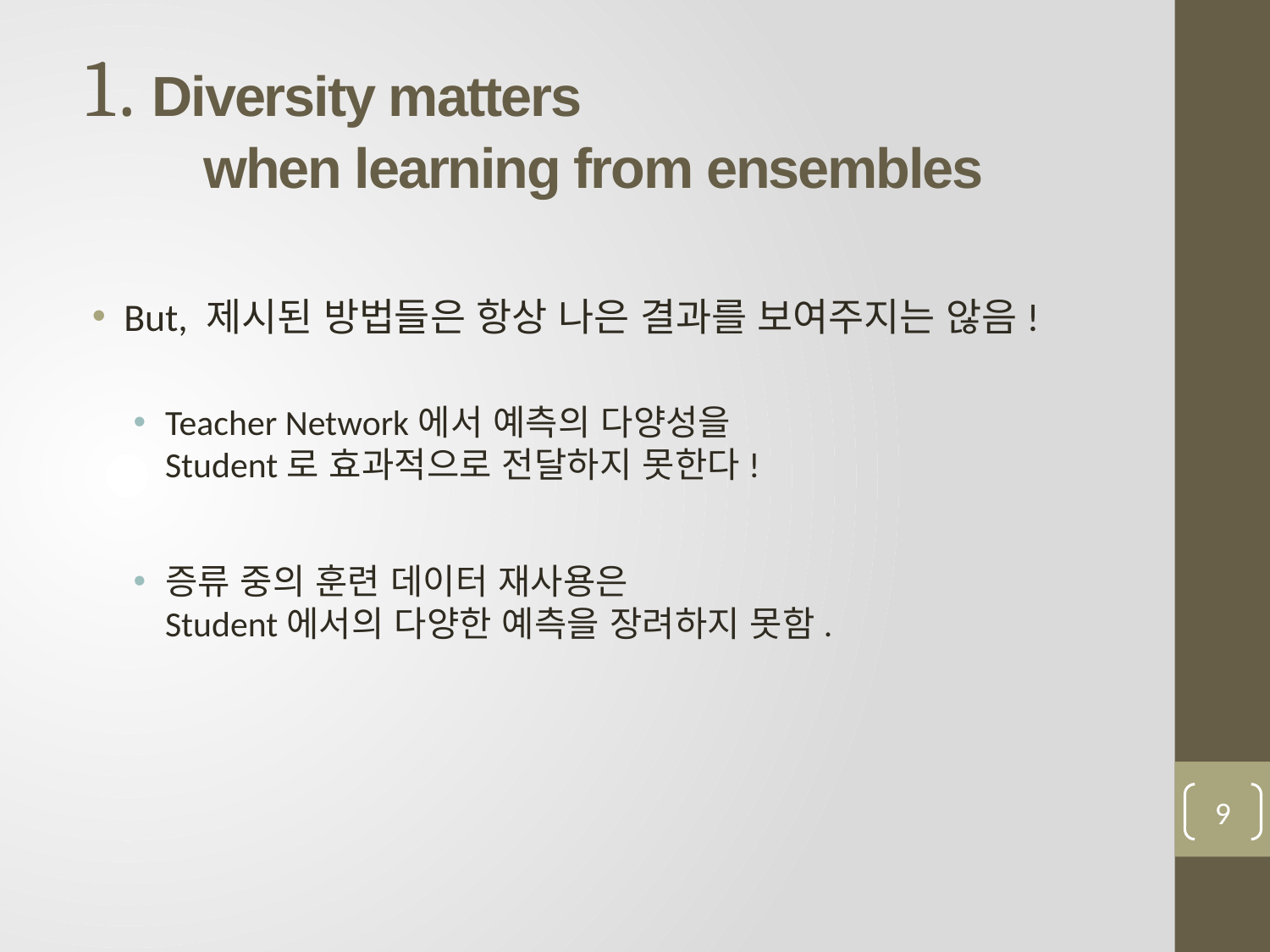

# 1. Diversity matters when learning from ensembles
But, 제시된 방법들은 항상 나은 결과를 보여주지는 않음!

Teacher Network에서 예측의 다양성을
Student로 효과적으로 전달하지 못한다!

증류 중의 훈련 데이터 재사용은
Student에서의 다양한 예측을 장려하지 못함.
9